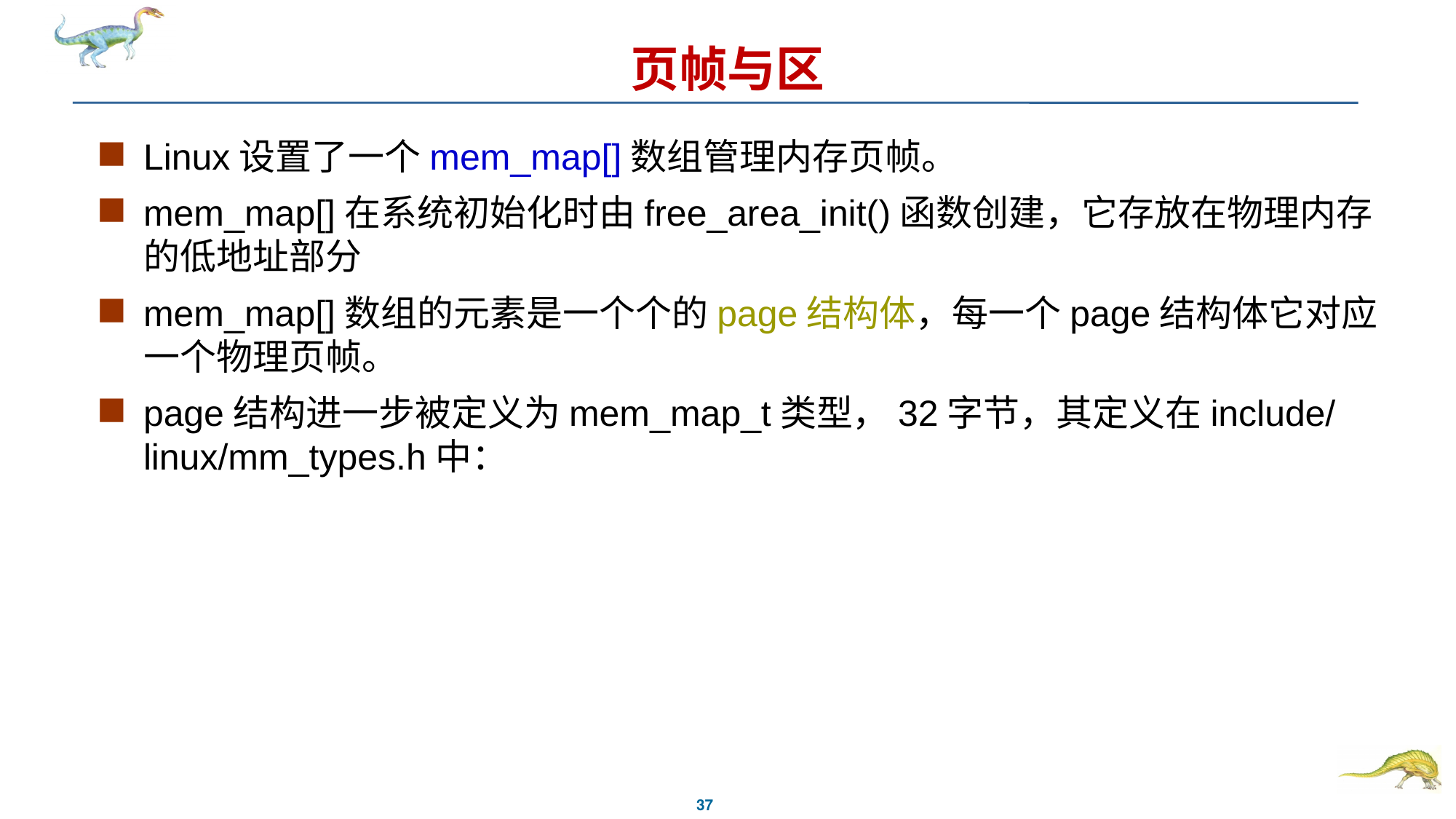

# 页帧与区
Linux设置了一个mem_map[]数组管理内存页帧。
mem_map[]在系统初始化时由free_area_init()函数创建，它存放在物理内存的低地址部分
mem_map[]数组的元素是一个个的page结构体，每一个page结构体它对应一个物理页帧。
page结构进一步被定义为mem_map_t类型，32字节，其定义在include/linux/mm_types.h中：